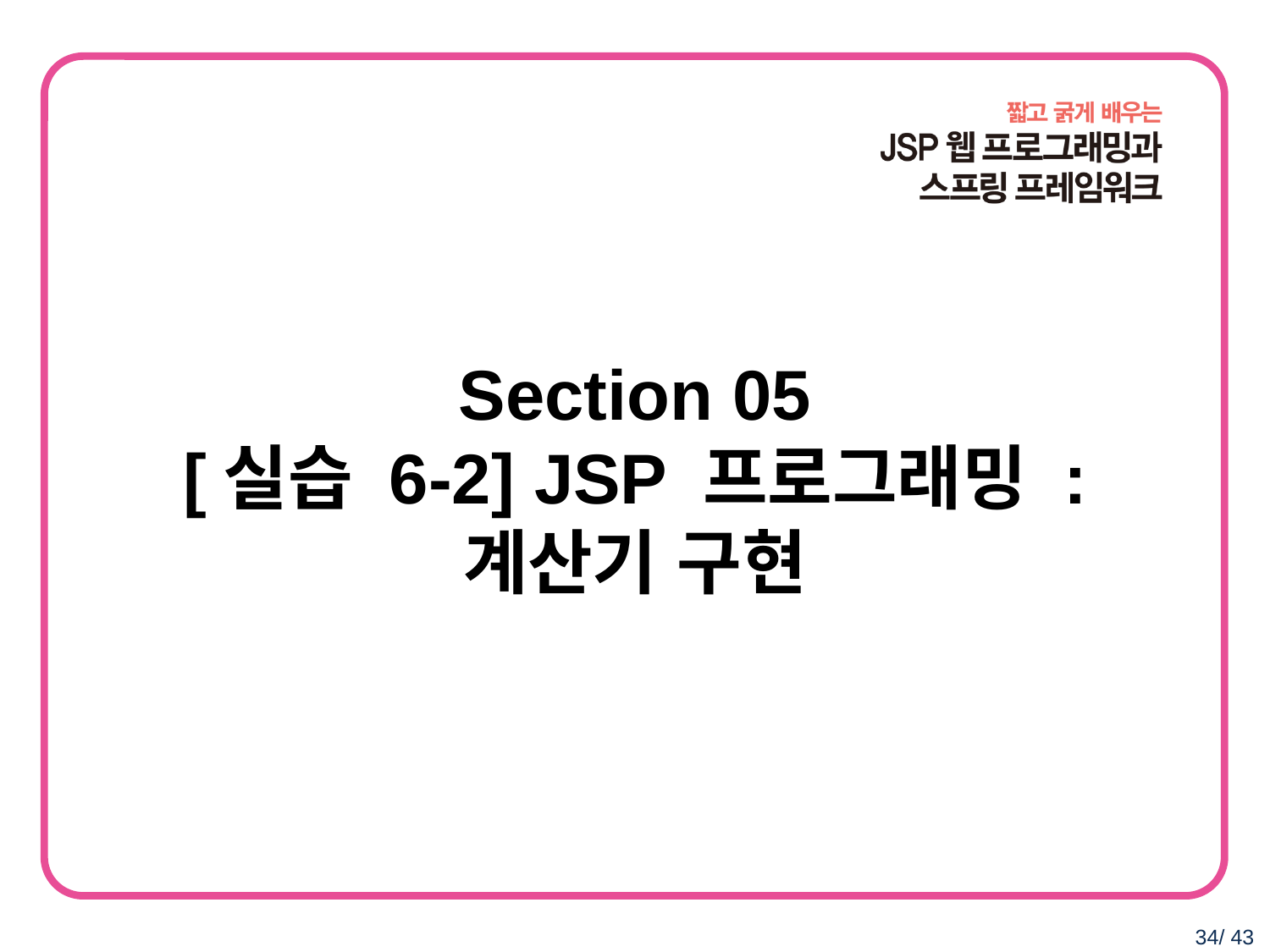

Section 05
[실습 6-2] JSP 프로그래밍 :
계산기 구현